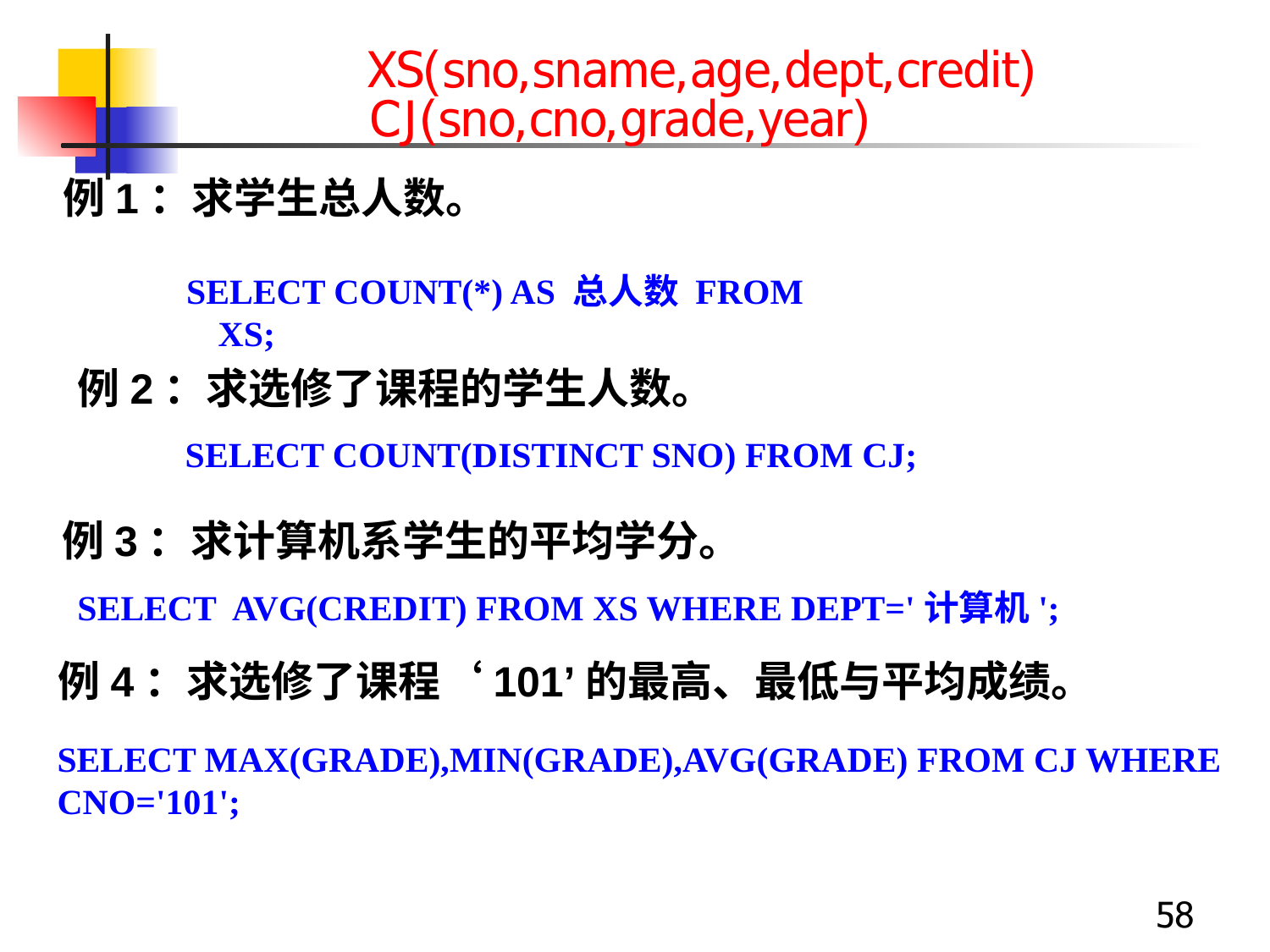

XS(sno,sname,age,dept,credit)
CJ(sno,cno,grade,year)
例1：求学生总人数。
SELECT COUNT(*) AS 总人数 FROM XS;
例2：求选修了课程的学生人数。
SELECT COUNT(DISTINCT SNO) FROM CJ;
例3：求计算机系学生的平均学分。
SELECT  AVG(CREDIT) FROM XS WHERE DEPT='计算机';
例4：求选修了课程‘101’的最高、最低与平均成绩。
SELECT MAX(GRADE),MIN(GRADE),AVG(GRADE) FROM CJ WHERE CNO='101';
58